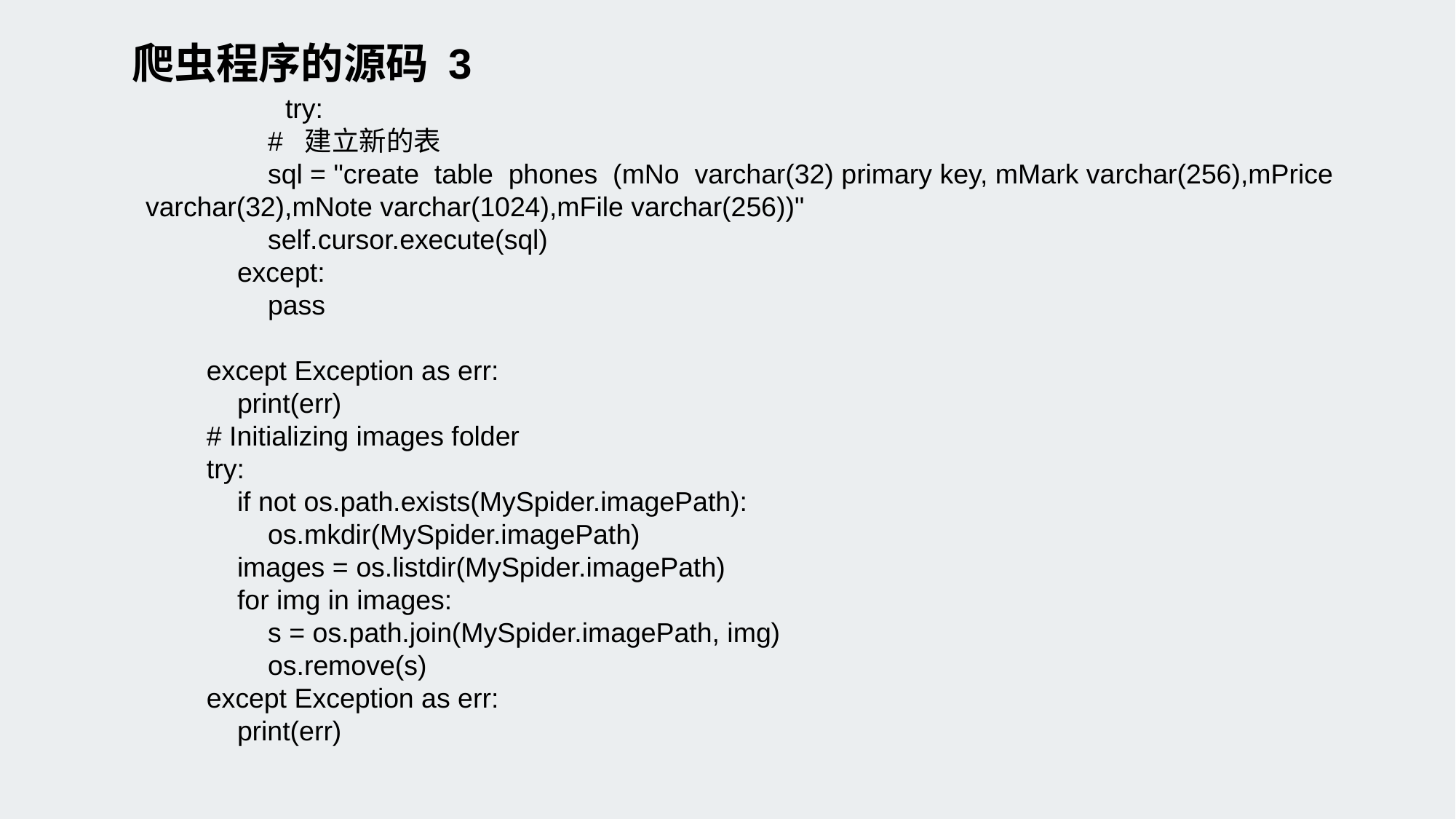

# 爬虫程序的源码 3
 	    try:
                #  建立新的表
                sql = "create  table  phones  (mNo  varchar(32) primary key, mMark varchar(256),mPrice varchar(32),mNote varchar(1024),mFile varchar(256))"
                self.cursor.execute(sql)
            except:
                pass

        except Exception as err:
            print(err)
        # Initializing images folder
        try:
            if not os.path.exists(MySpider.imagePath):
                os.mkdir(MySpider.imagePath)
            images = os.listdir(MySpider.imagePath)
            for img in images:
                s = os.path.join(MySpider.imagePath, img)
                os.remove(s)
        except Exception as err:
            print(err)